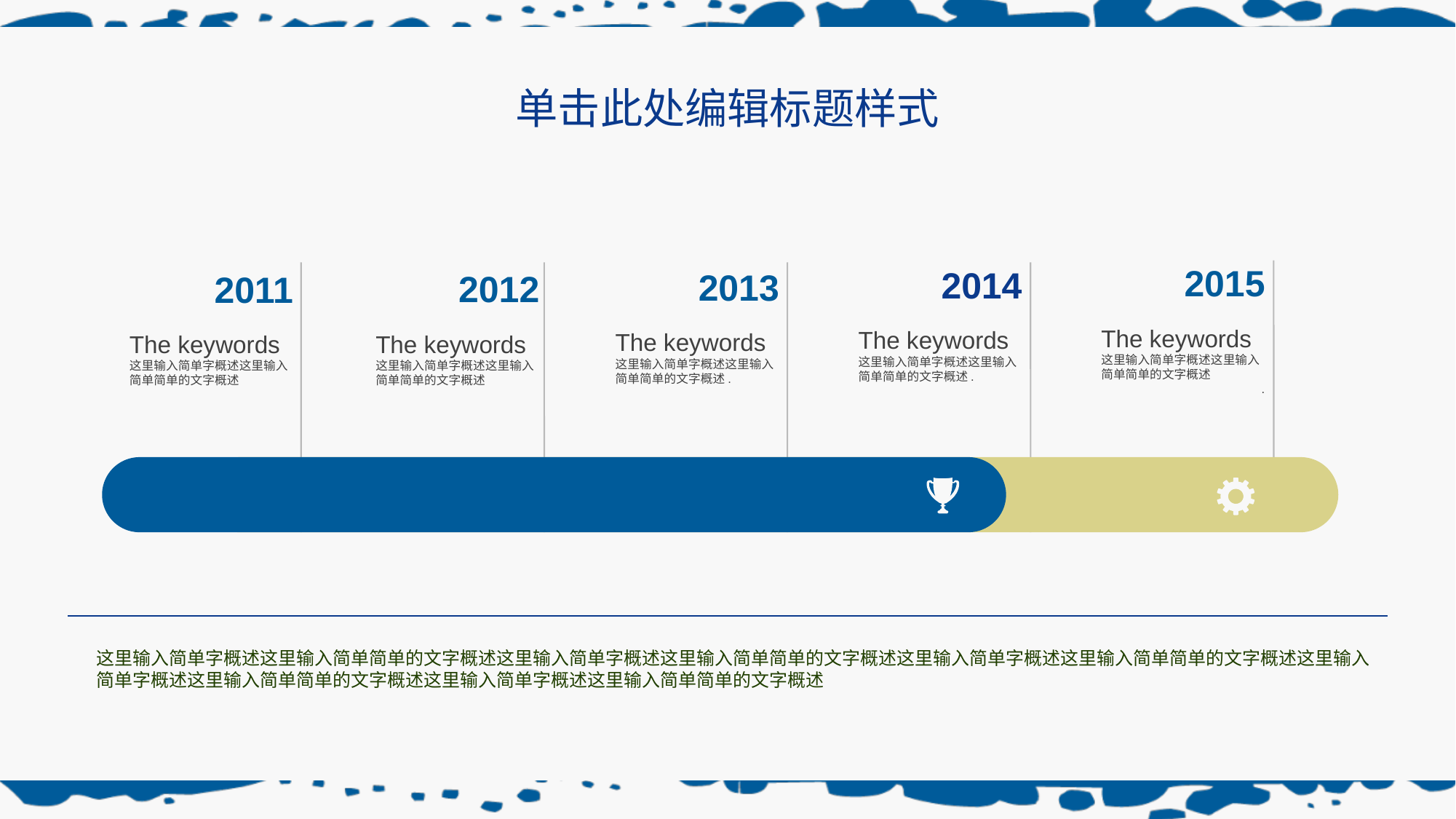

单击此处编辑标题样式
2015

The keywords
这里输入简单字概述这里输入简单简单的文字概述
.
2014

The keywords
这里输入简单字概述这里输入简单简单的文字概述.
2013

The keywords
这里输入简单字概述这里输入简单简单的文字概述.

2012

The keywords
这里输入简单字概述这里输入简单简单的文字概述
2011

The keywords
这里输入简单字概述这里输入简单简单的文字概述

这里输入简单字概述这里输入简单简单的文字概述这里输入简单字概述这里输入简单简单的文字概述这里输入简单字概述这里输入简单简单的文字概述这里输入简单字概述这里输入简单简单的文字概述这里输入简单字概述这里输入简单简单的文字概述